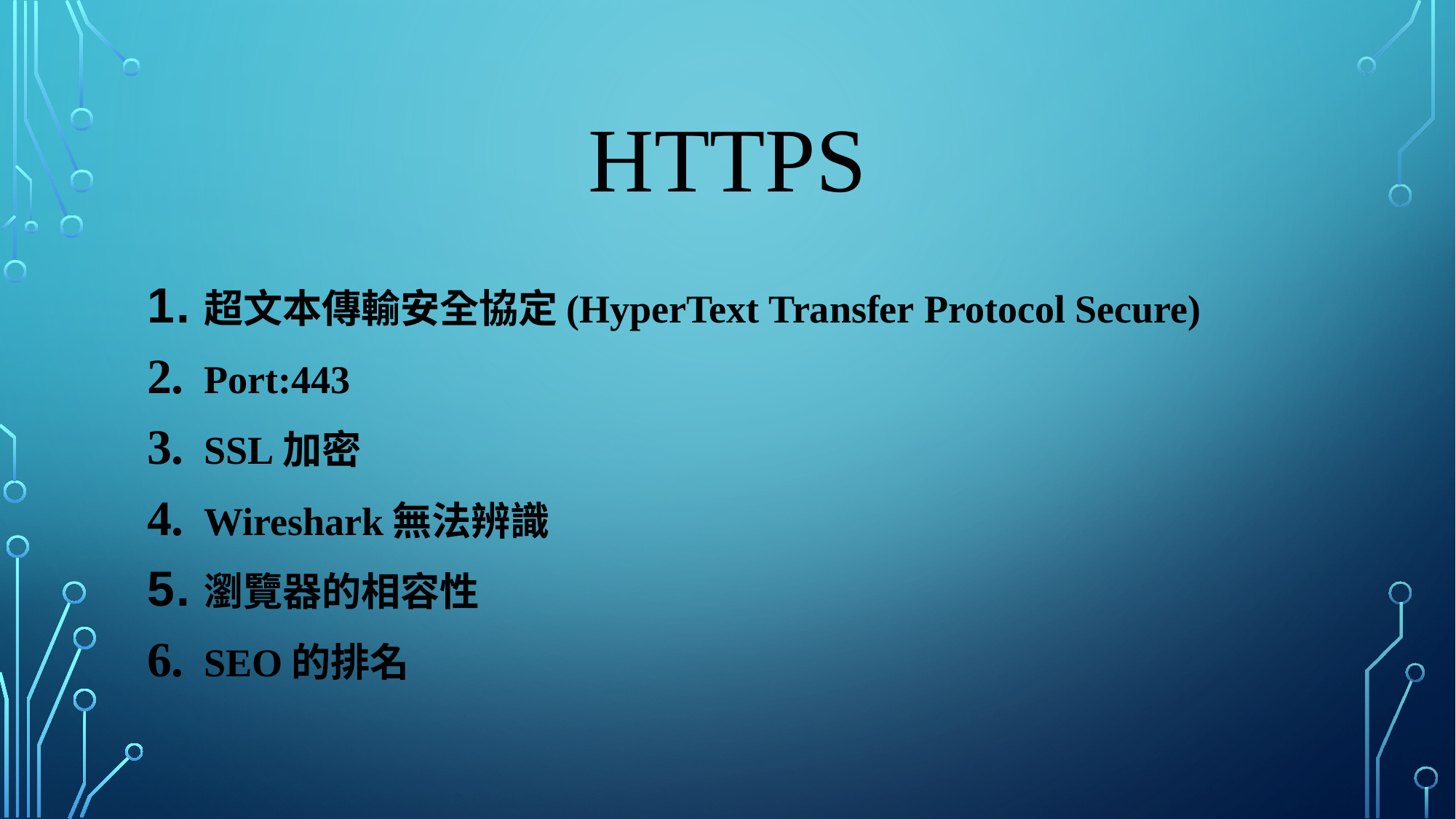

# https
超文本傳輸安全協定(HyperText Transfer Protocol Secure)
Port:443
SSL加密
Wireshark無法辨識
瀏覽器的相容性
SEO的排名